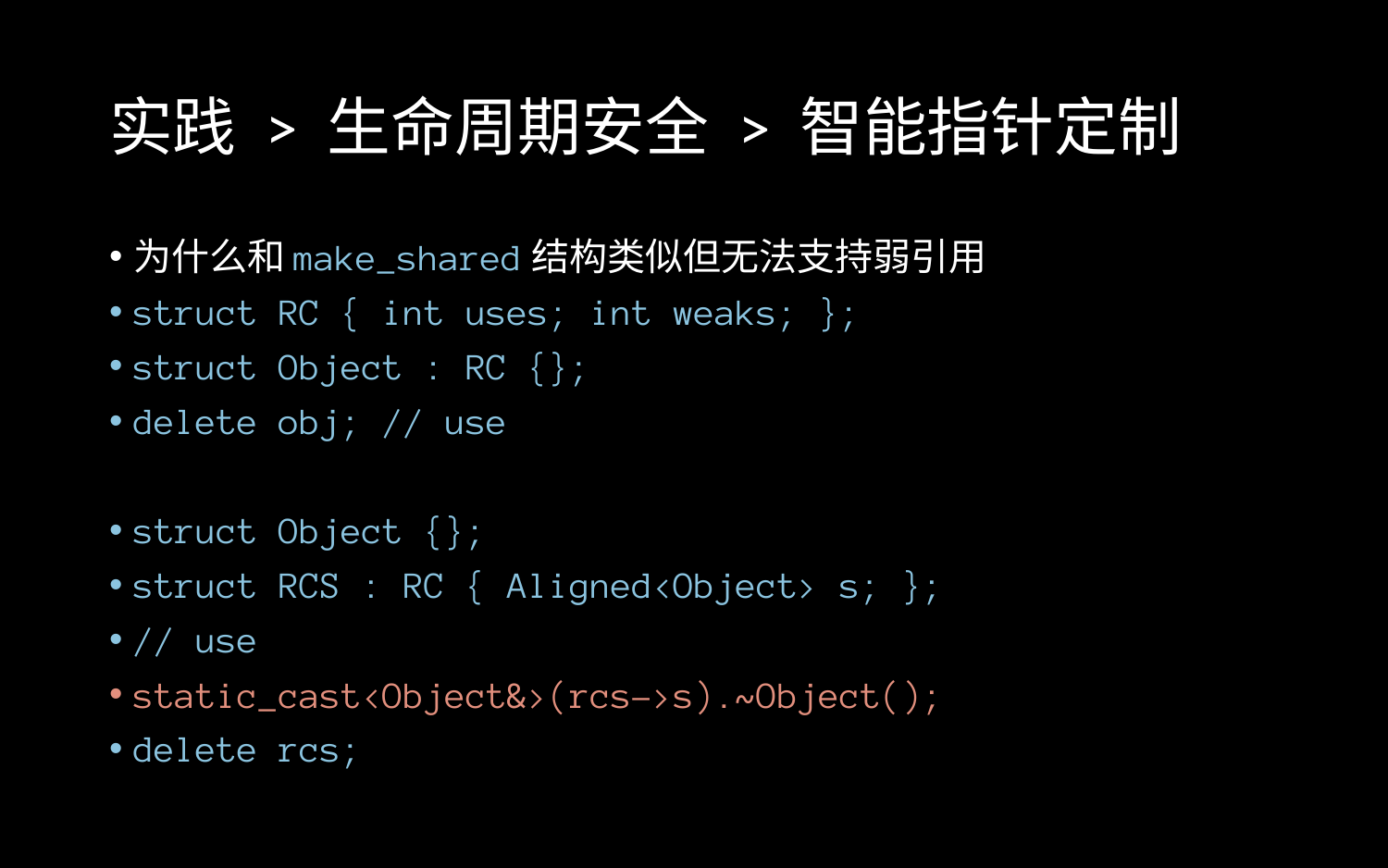

# 实践 > 生命周期安全 > 智能指针定制
为什么和make_shared结构类似但无法支持弱引用
struct RC { int uses; int weaks; };
struct Object : RC {};
delete obj; // use

struct Object {};
struct RCS : RC { Aligned<Object> s; };
// use
static_cast<Object&>(rcs->s).~Object();
delete rcs;